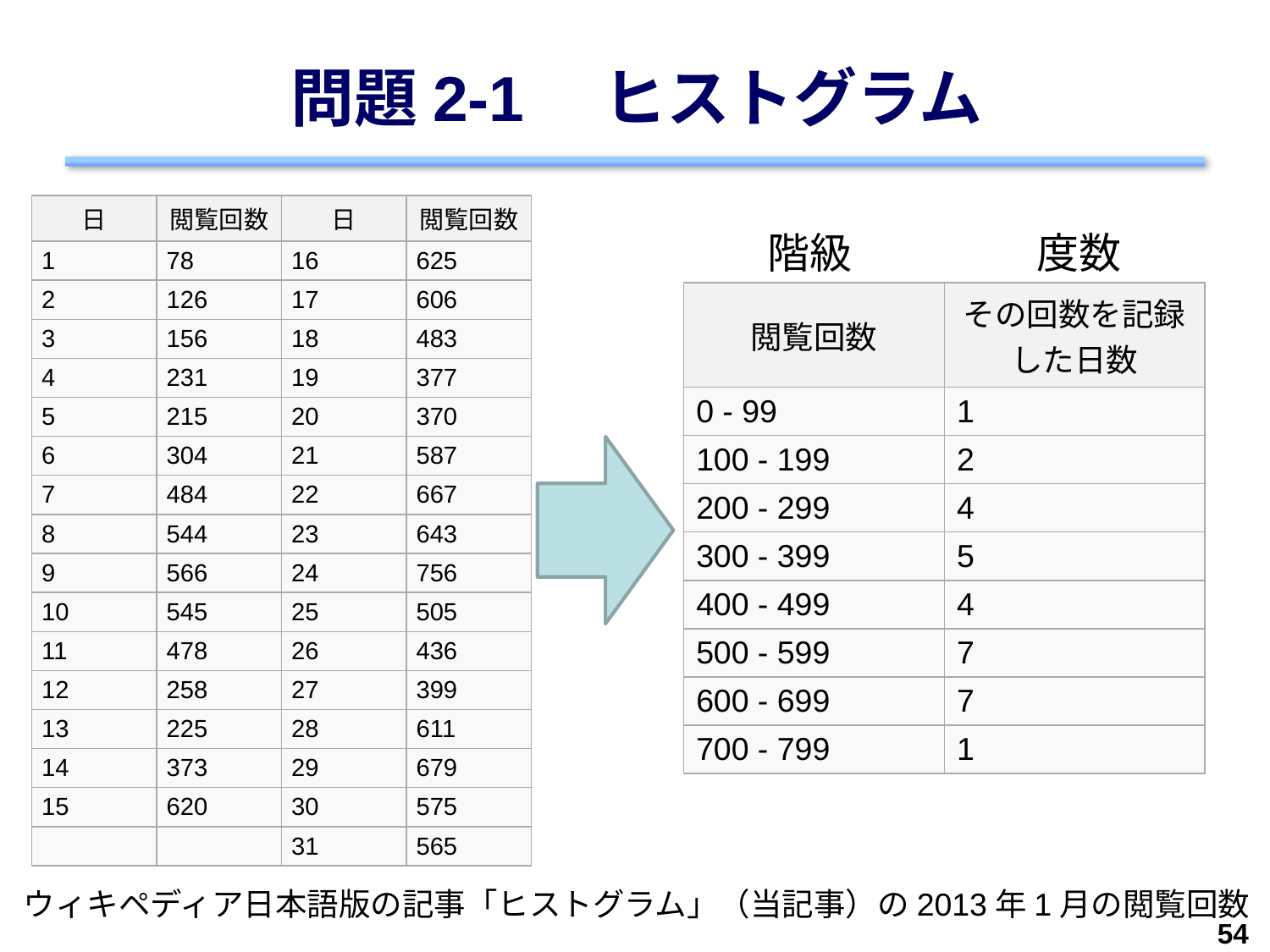

# 問題2-1　ヒストグラム
| 日 | 閲覧回数 | 日 | 閲覧回数 |
| --- | --- | --- | --- |
| 1 | 78 | 16 | 625 |
| 2 | 126 | 17 | 606 |
| 3 | 156 | 18 | 483 |
| 4 | 231 | 19 | 377 |
| 5 | 215 | 20 | 370 |
| 6 | 304 | 21 | 587 |
| 7 | 484 | 22 | 667 |
| 8 | 544 | 23 | 643 |
| 9 | 566 | 24 | 756 |
| 10 | 545 | 25 | 505 |
| 11 | 478 | 26 | 436 |
| 12 | 258 | 27 | 399 |
| 13 | 225 | 28 | 611 |
| 14 | 373 | 29 | 679 |
| 15 | 620 | 30 | 575 |
|  |  | 31 | 565 |
階級
度数
| 閲覧回数 | その回数を記録した日数 |
| --- | --- |
| 0 - 99 | 1 |
| 100 - 199 | 2 |
| 200 - 299 | 4 |
| 300 - 399 | 5 |
| 400 - 499 | 4 |
| 500 - 599 | 7 |
| 600 - 699 | 7 |
| 700 - 799 | 1 |

ウィキペディア日本語版の記事「ヒストグラム」（当記事）の2013年1月の閲覧回数
54